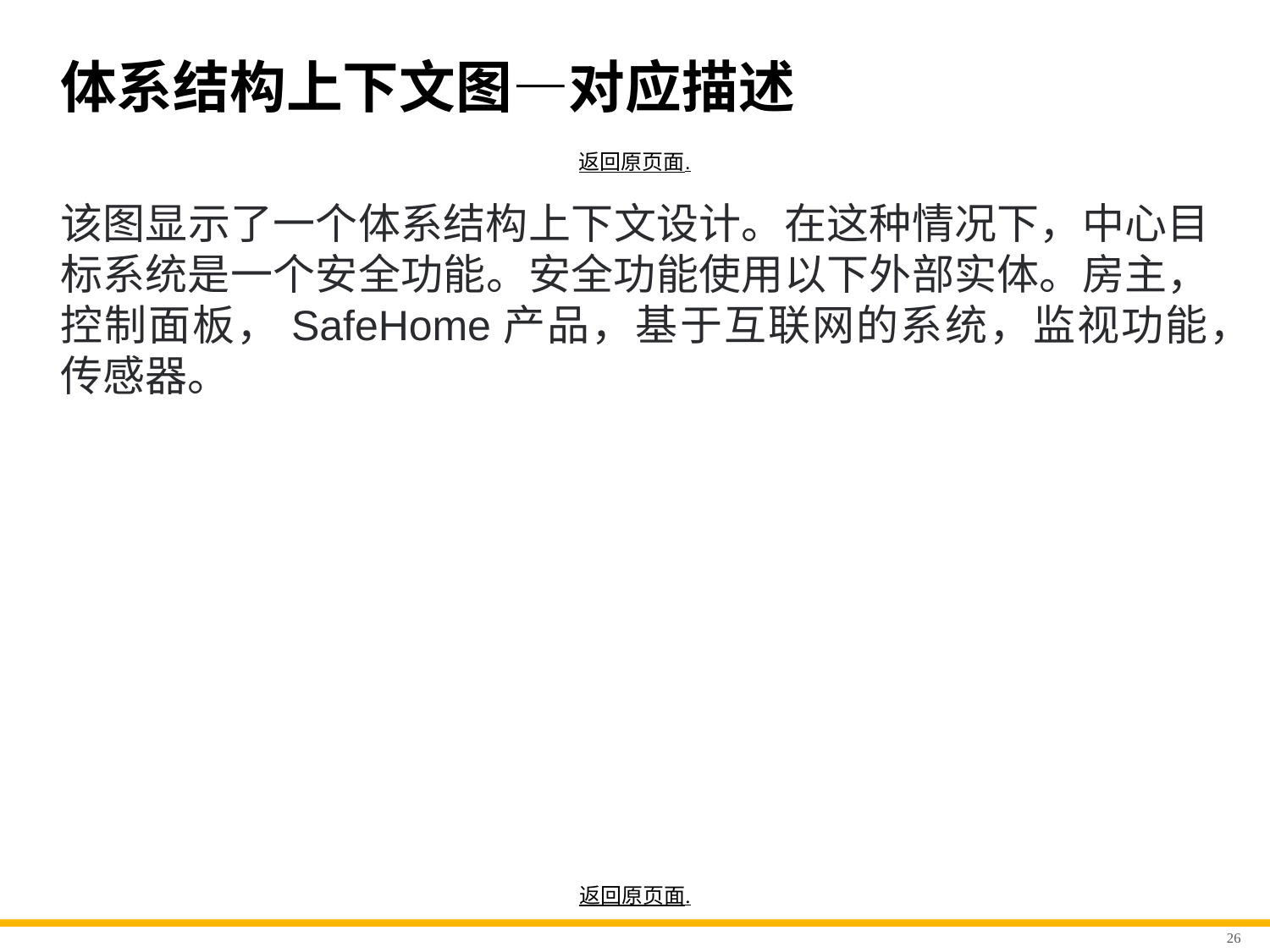

# 体系结构上下文图—对应描述
返回原页面.
该图显示了一个体系结构上下文设计。在这种情况下，中心目标系统是一个安全功能。安全功能使用以下外部实体。房主，控制面板，SafeHome产品，基于互联网的系统，监视功能，传感器。
返回原页面.
26